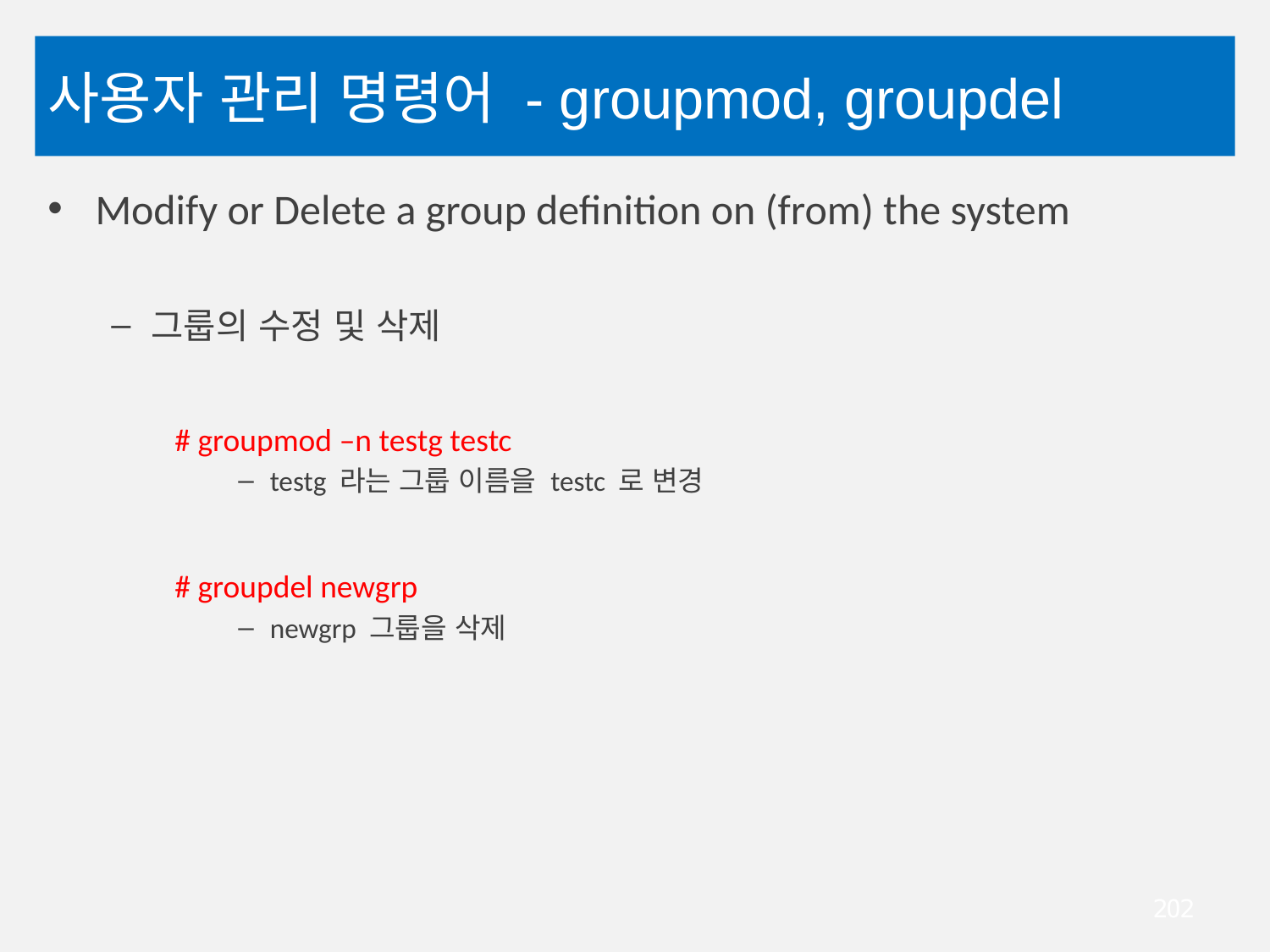

# 사용자 관리 명령어 - groupmod, groupdel
Modify or Delete a group definition on (from) the system

그룹의 수정 및 삭제

# groupmod –n testg testc
testg 라는 그룹 이름을 testc 로 변경

# groupdel newgrp
newgrp 그룹을 삭제
202